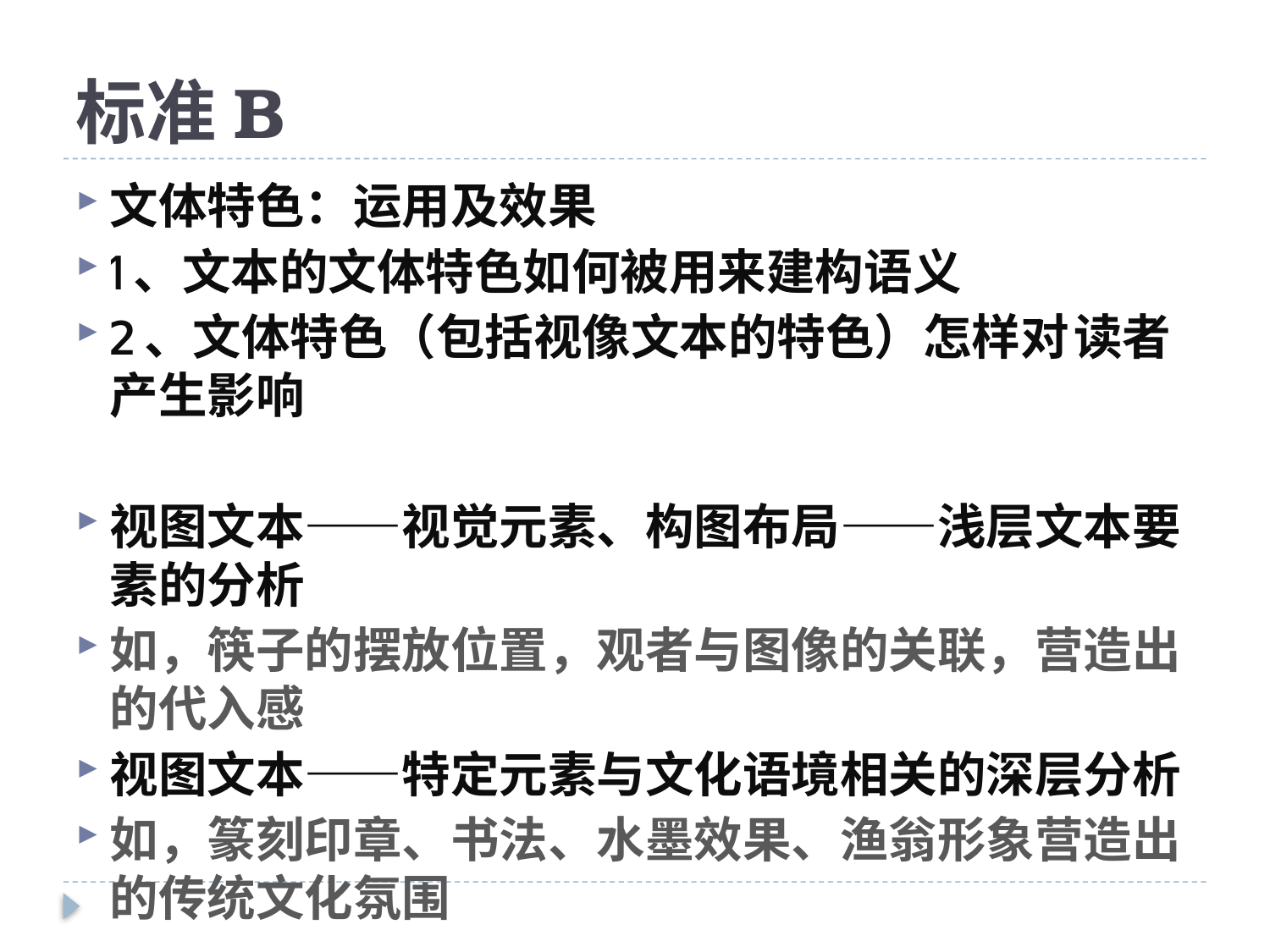

# 标准B
文体特色：运用及效果
1、文本的文体特色如何被用来建构语义
2、文体特色（包括视像文本的特色）怎样对	读者产生影响

视图文本——视觉元素、构图布局——浅层文本要素的分析
如，筷子的摆放位置，观者与图像的关联，营造出的代入感
视图文本——特定元素与文化语境相关的深层分析
如，篆刻印章、书法、水墨效果、渔翁形象营造出的传统文化氛围